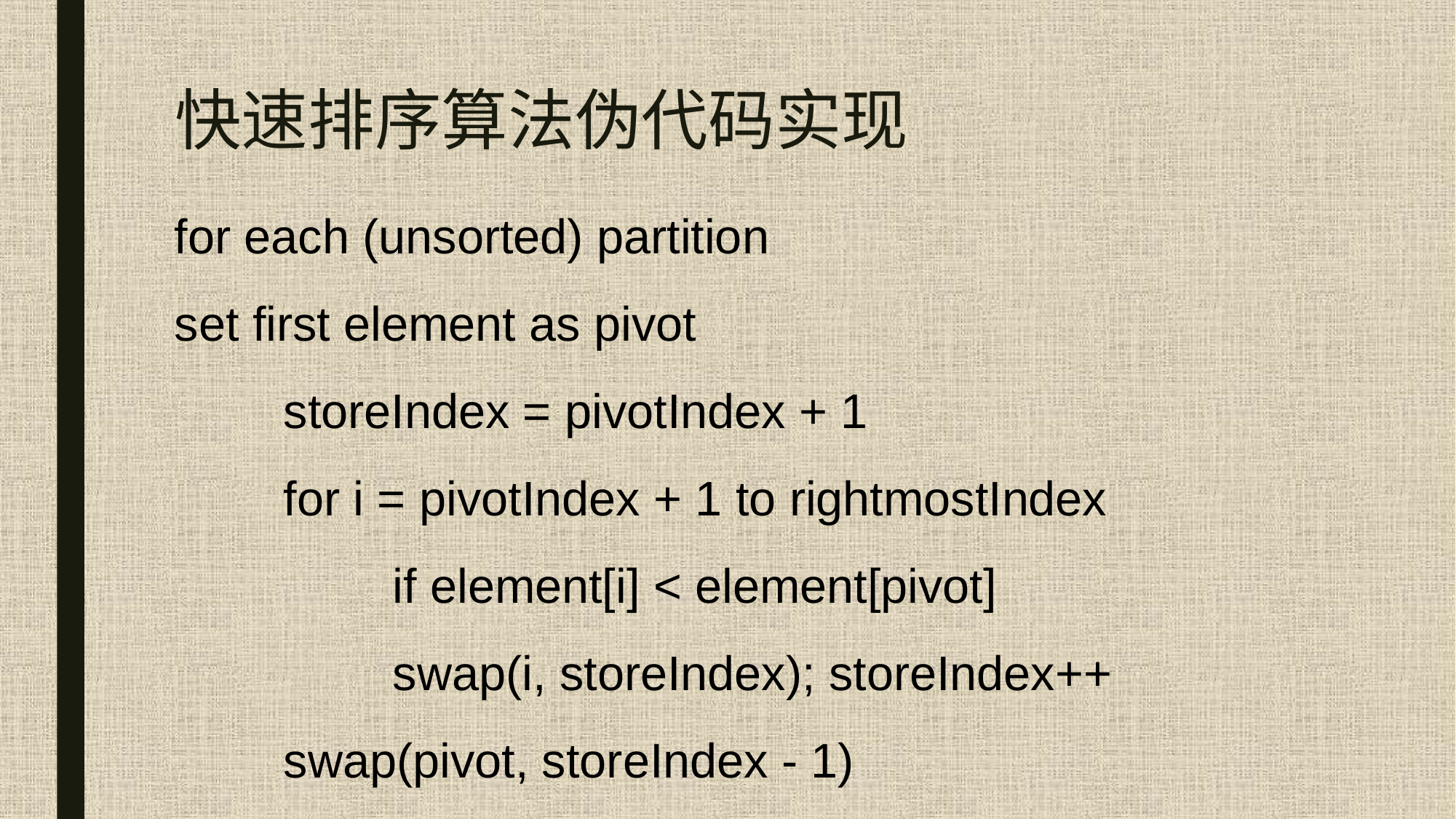

# 快速排序算法伪代码实现
for each (unsorted) partition
set first element as pivot
  	storeIndex = pivotIndex + 1
  	for i = pivotIndex + 1 to rightmostIndex
    		if element[i] < element[pivot]
      		swap(i, storeIndex); storeIndex++
  	swap(pivot, storeIndex - 1)